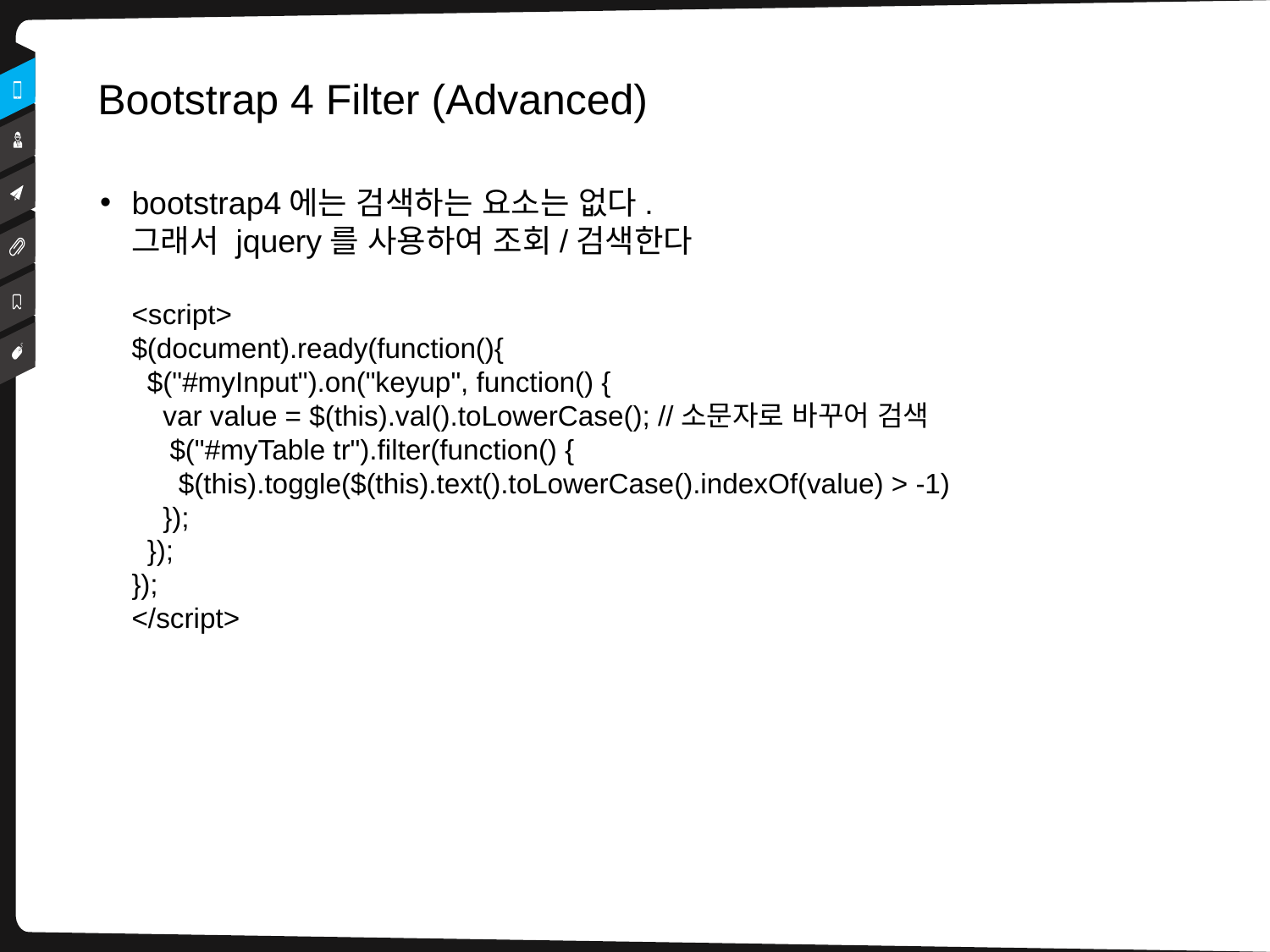

# Bootstrap 4 Filter (Advanced)
bootstrap4에는 검색하는 요소는 없다.
그래서 jquery를 사용하여 조회/검색한다
<script>
$(document).ready(function(){
  $("#myInput").on("keyup", function() {
    var value = $(this).val().toLowerCase(); //소문자로 바꾸어 검색
    $("#myTable tr").filter(function() {
      $(this).toggle($(this).text().toLowerCase().indexOf(value) > -1)
    });
  });
});
</script>